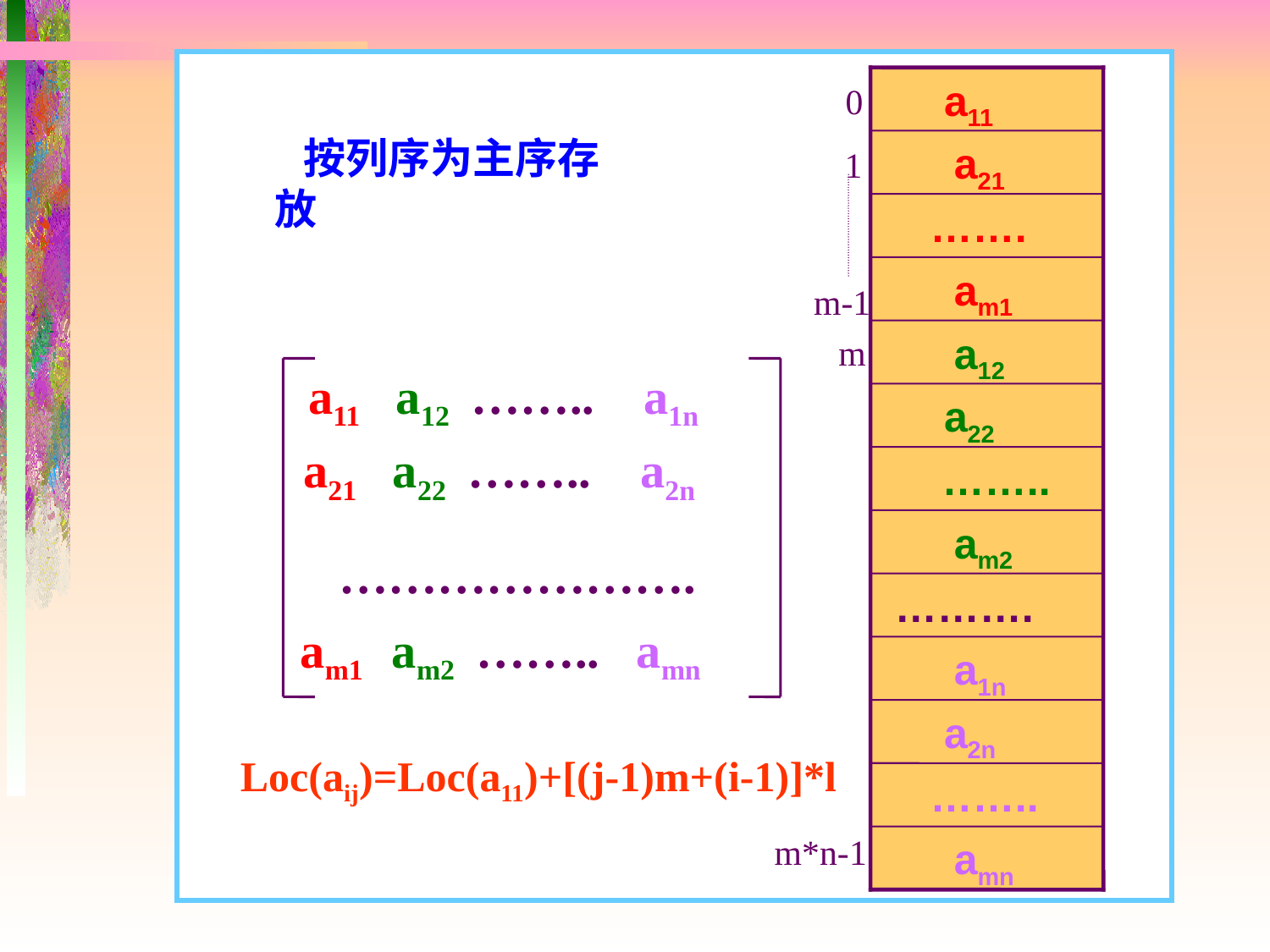

a11

      a21

    …….

      am1

      a12

         a22

     ……..

      am2

 ……….

      a1n

         a2n

    ……..

      amn

0
  按列序为主序存放
1

m-1
m
             a11     a12   ……..    a1n

             a21     a22   ……..    a2n
             ………………….
              am1    am2   ……..   amn

Loc(aij)=Loc(a11)+[(j-1)m+(i-1)]*l
m*n-1